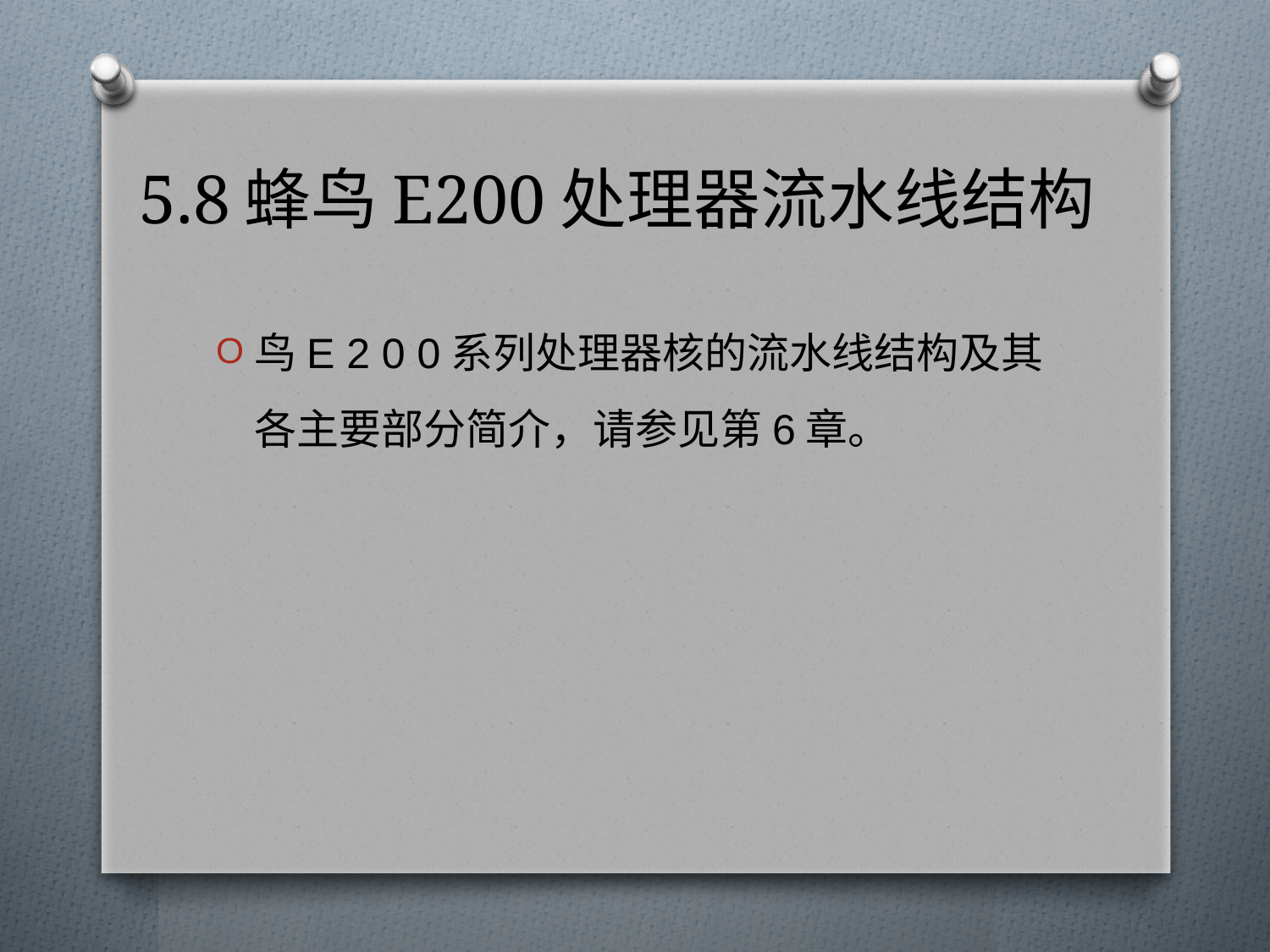

# 5.8蜂鸟E200处理器流水线结构
鸟E 2 0 0系列处理器核的流水线结构及其各主要部分简介，请参见第6章。